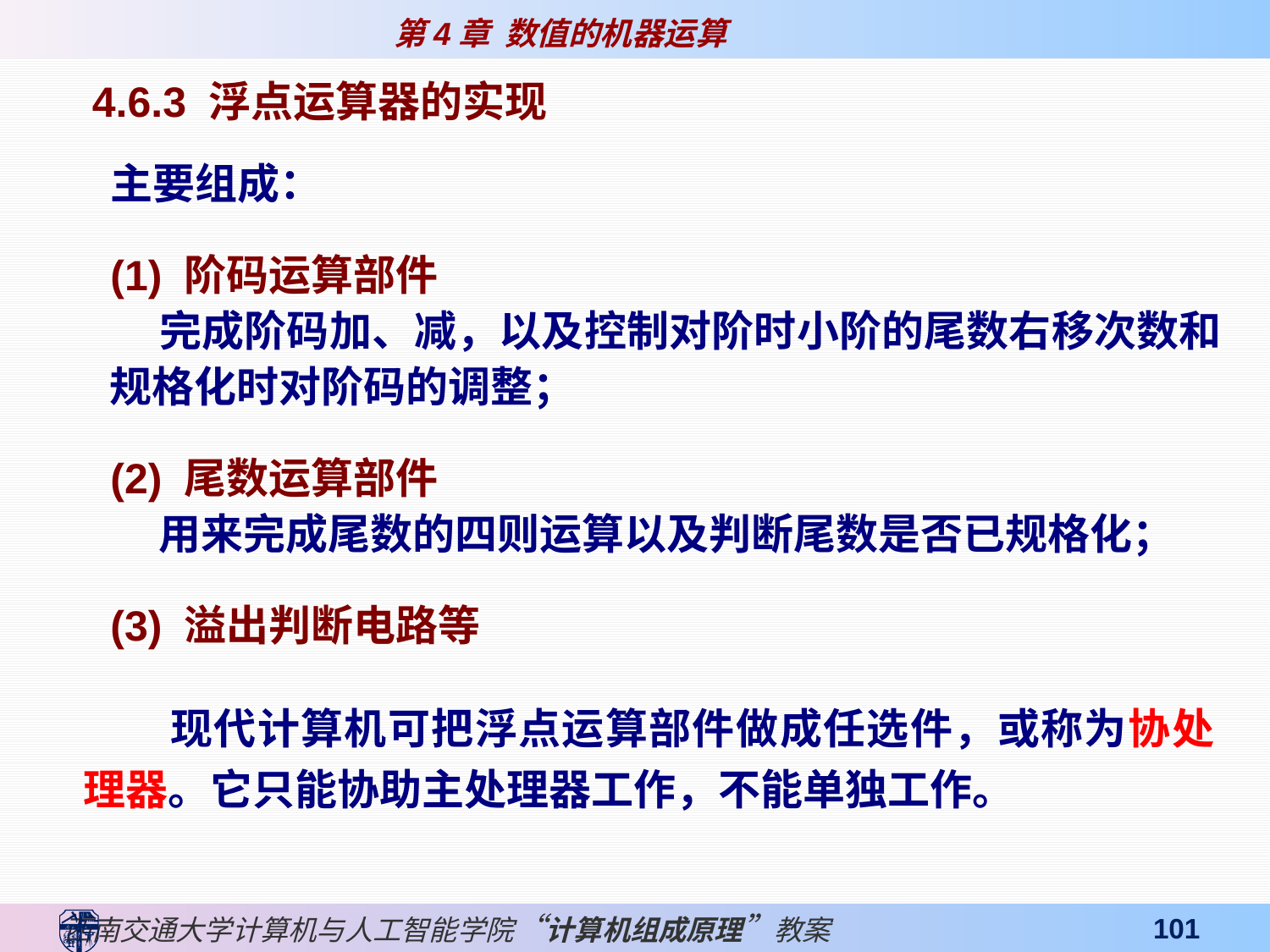

4.6.3 浮点运算器的实现
主要组成：
(1) 阶码运算部件
    完成阶码加、减，以及控制对阶时小阶的尾数右移次数和规格化时对阶码的调整；
(2) 尾数运算部件
    用来完成尾数的四则运算以及判断尾数是否已规格化；
(3) 溢出判断电路等
　　现代计算机可把浮点运算部件做成任选件，或称为协处理器。它只能协助主处理器工作，不能单独工作。